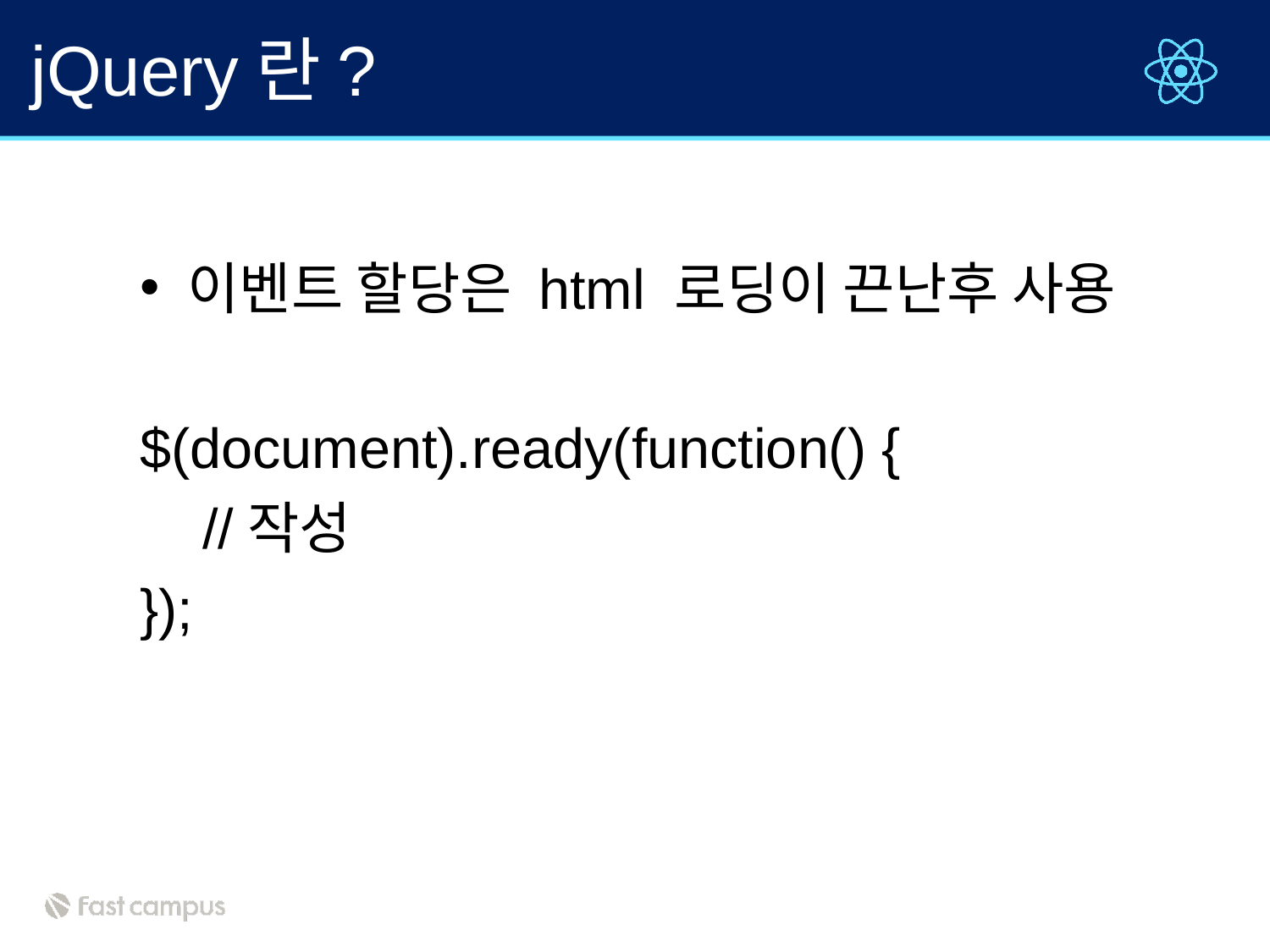

# jQuery란?
이벤트 할당은 html 로딩이 끈난후 사용

$(document).ready(function() {
    //작성
});